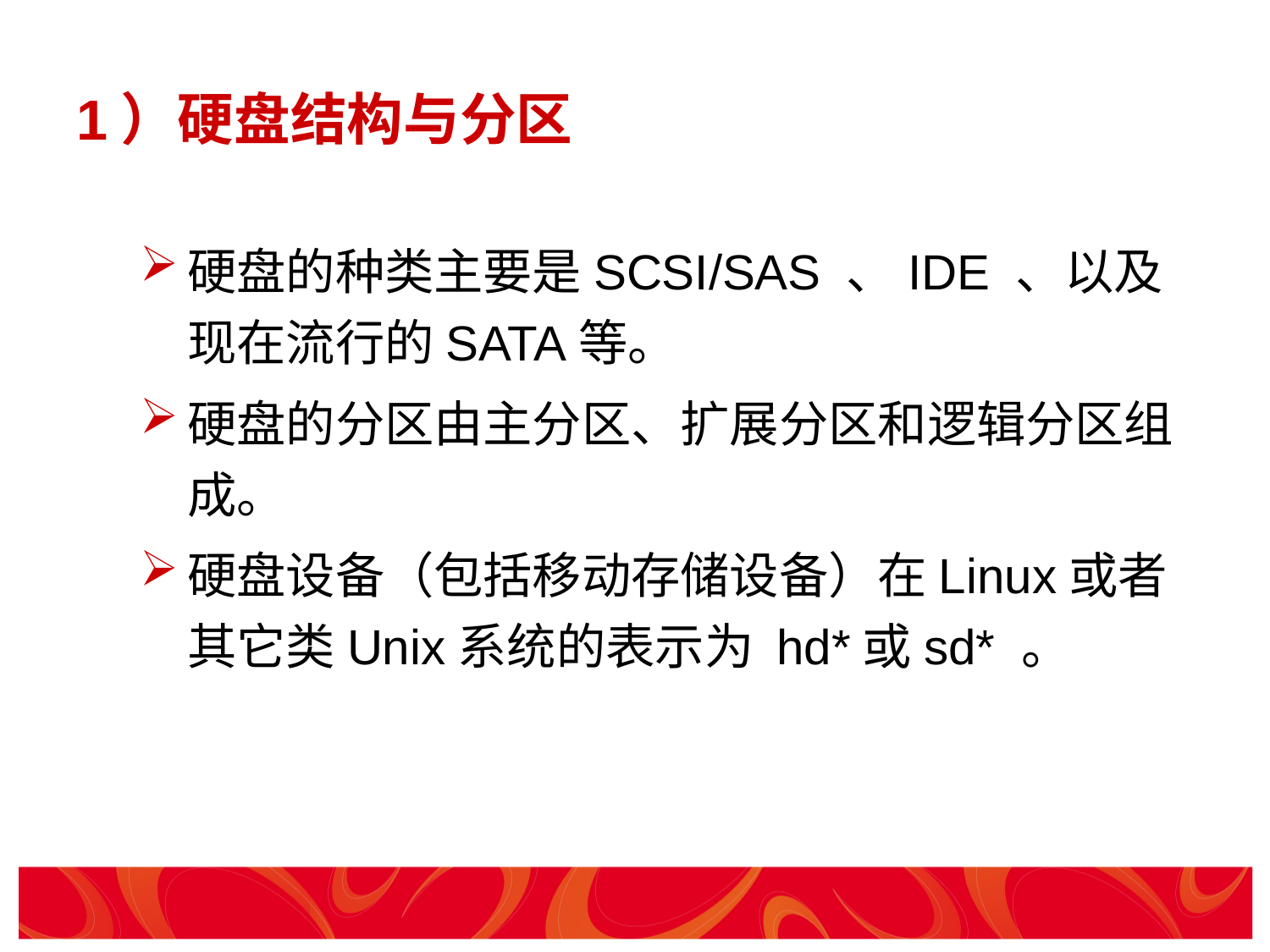

# 1）硬盘结构与分区
硬盘的种类主要是SCSI/SAS 、IDE 、以及现在流行的SATA等。
硬盘的分区由主分区、扩展分区和逻辑分区组成。
硬盘设备（包括移动存储设备）在Linux或者其它类Unix系统的表示为 hd*或sd* 。